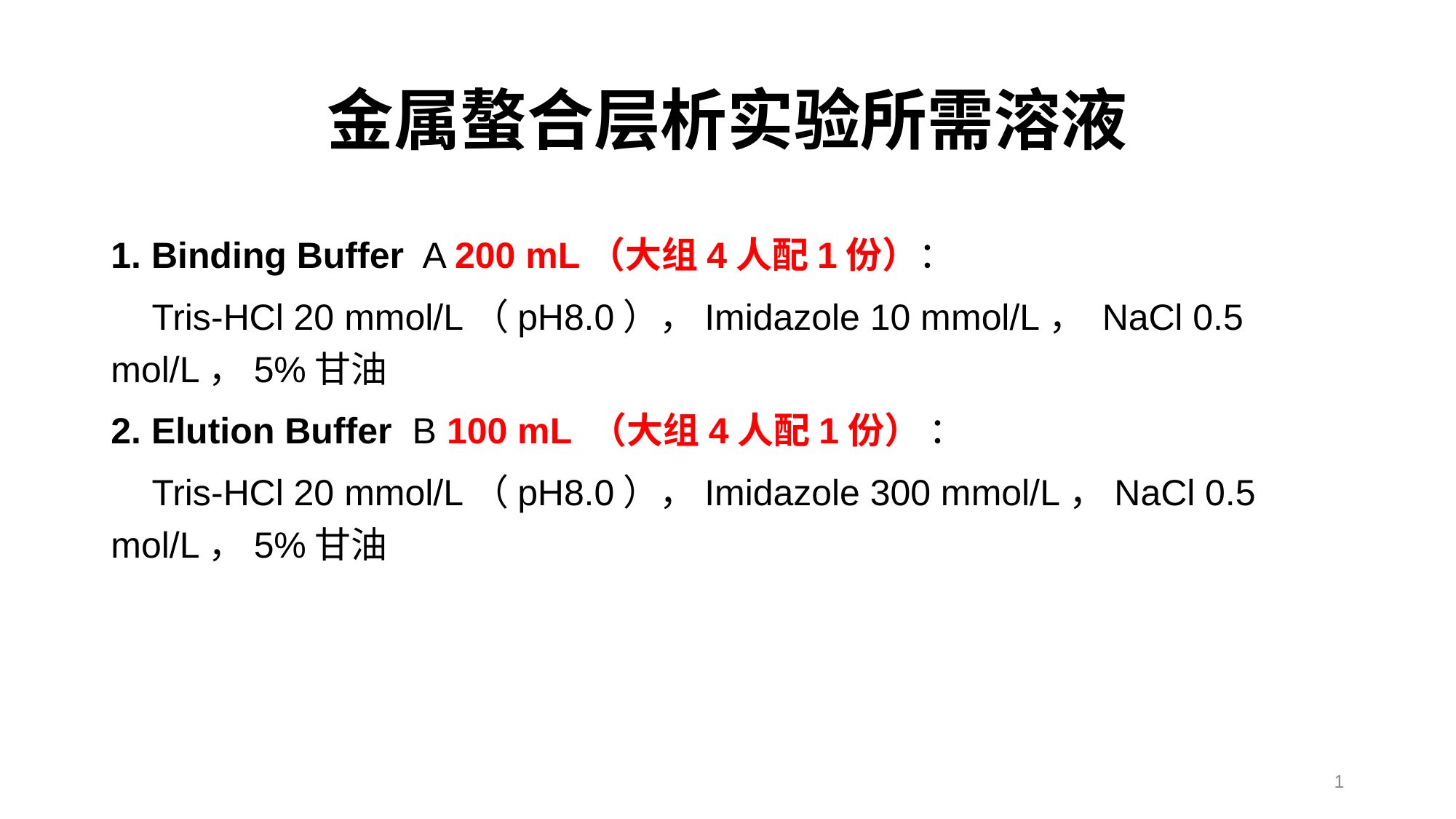

# 金属螯合层析实验所需溶液
 Binding Buffer  A 200 mL（大组4人配1份）：
    Tris-HCl 20 mmol/L（pH8.0），Imidazole 10 mmol/L， NaCl 0.5 mol/L，5%甘油
2. Elution Buffer  B 100 mL （大组4人配1份） ：
    Tris-HCl 20 mmol/L（pH8.0），Imidazole 300 mmol/L，NaCl 0.5 mol/L，5%甘油
1